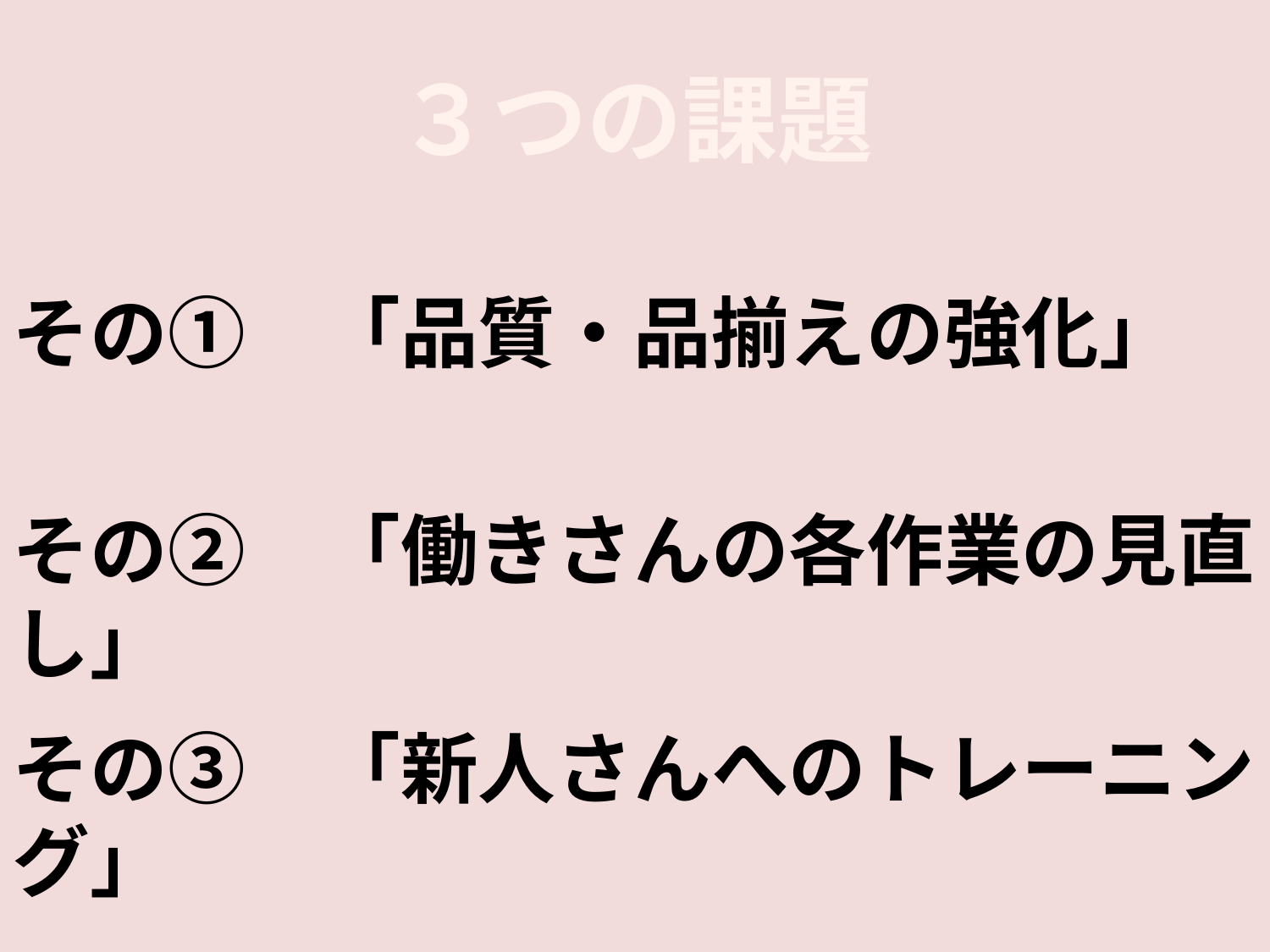

# ３つの課題
その①　「品質・品揃えの強化」
その②　「働きさんの各作業の見直し」
その③　「新人さんへのトレーニング」